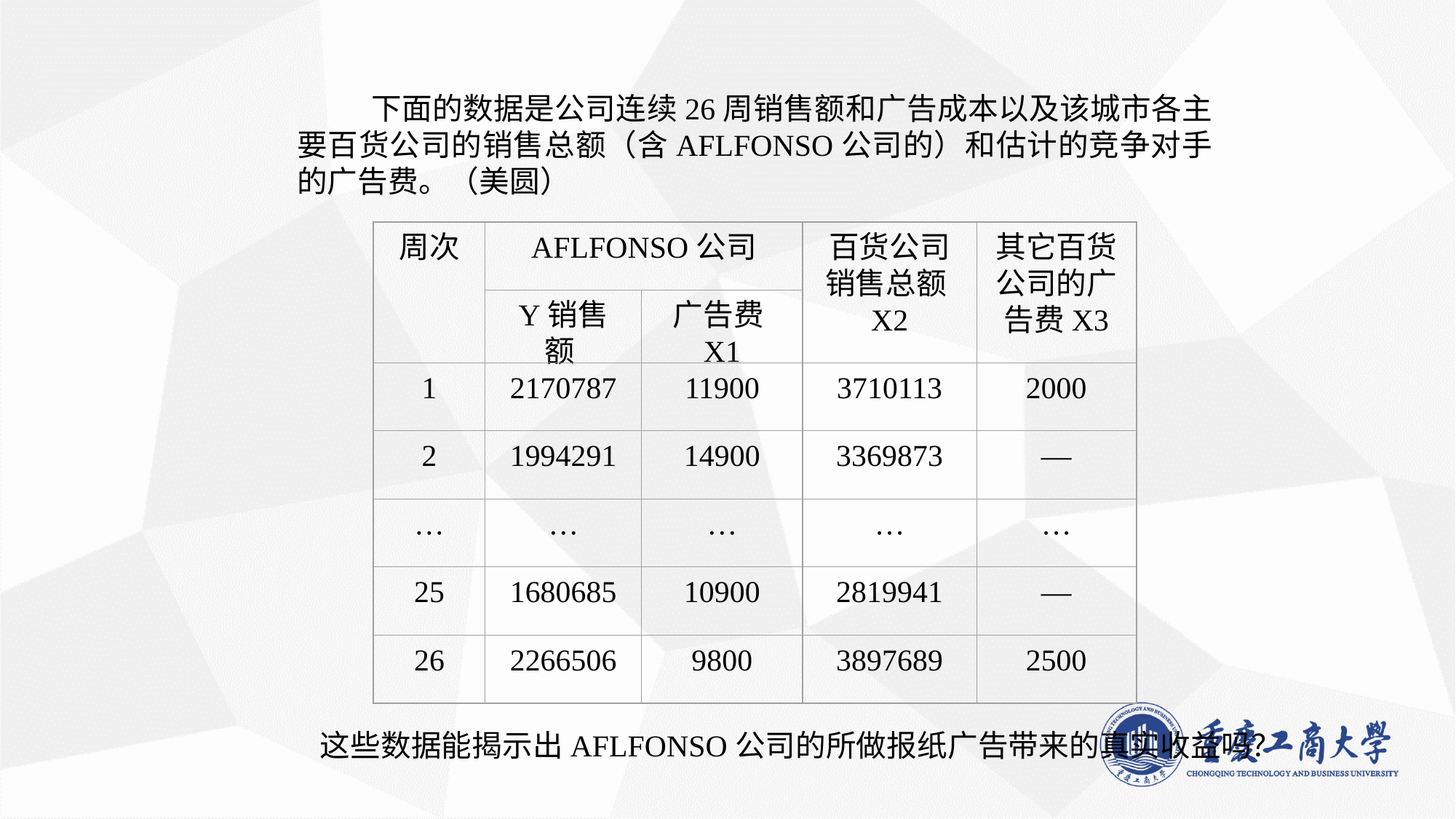

下面的数据是公司连续26周销售额和广告成本以及该城市各主要百货公司的销售总额（含AFLFONSO公司的）和估计的竞争对手的广告费。（美圆）

周次

AFLFONSO公司

百货公司销售总额X2

其它百货公司的广告费X3

Y销售额

广告费X1

1

2170787

11900

3710113

2000

2

1994291

14900

3369873

—

…

…

…

…

…

25

1680685

10900

2819941

—

26

2266506

9800

3897689

2500

这些数据能揭示出AFLFONSO公司的所做报纸广告带来的真实收益吗？